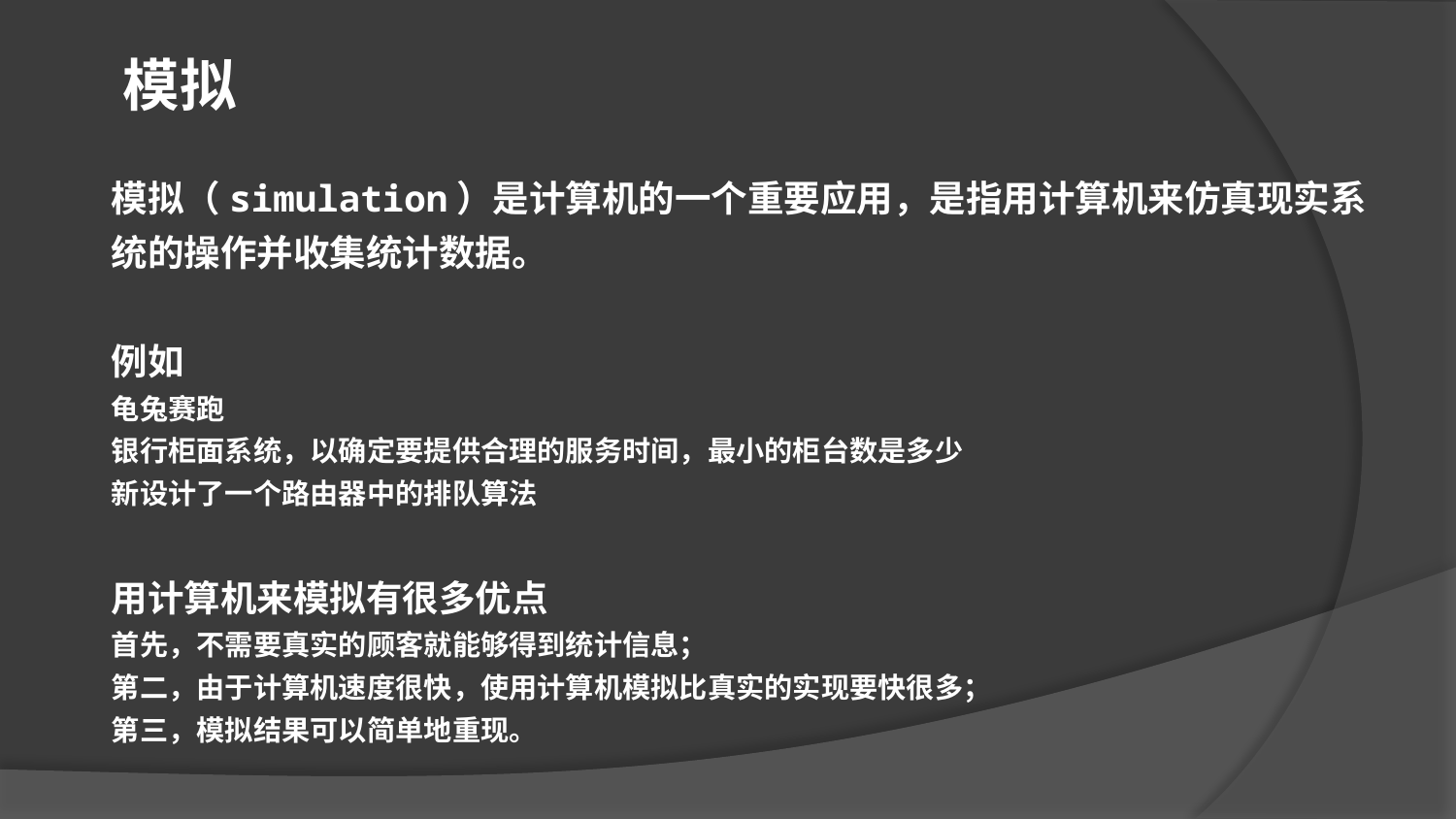

模拟
模拟（simulation）是计算机的一个重要应用，是指用计算机来仿真现实系统的操作并收集统计数据。

例如
龟兔赛跑
银行柜面系统，以确定要提供合理的服务时间，最小的柜台数是多少
新设计了一个路由器中的排队算法

用计算机来模拟有很多优点
首先，不需要真实的顾客就能够得到统计信息；
第二，由于计算机速度很快，使用计算机模拟比真实的实现要快很多；
第三，模拟结果可以简单地重现。